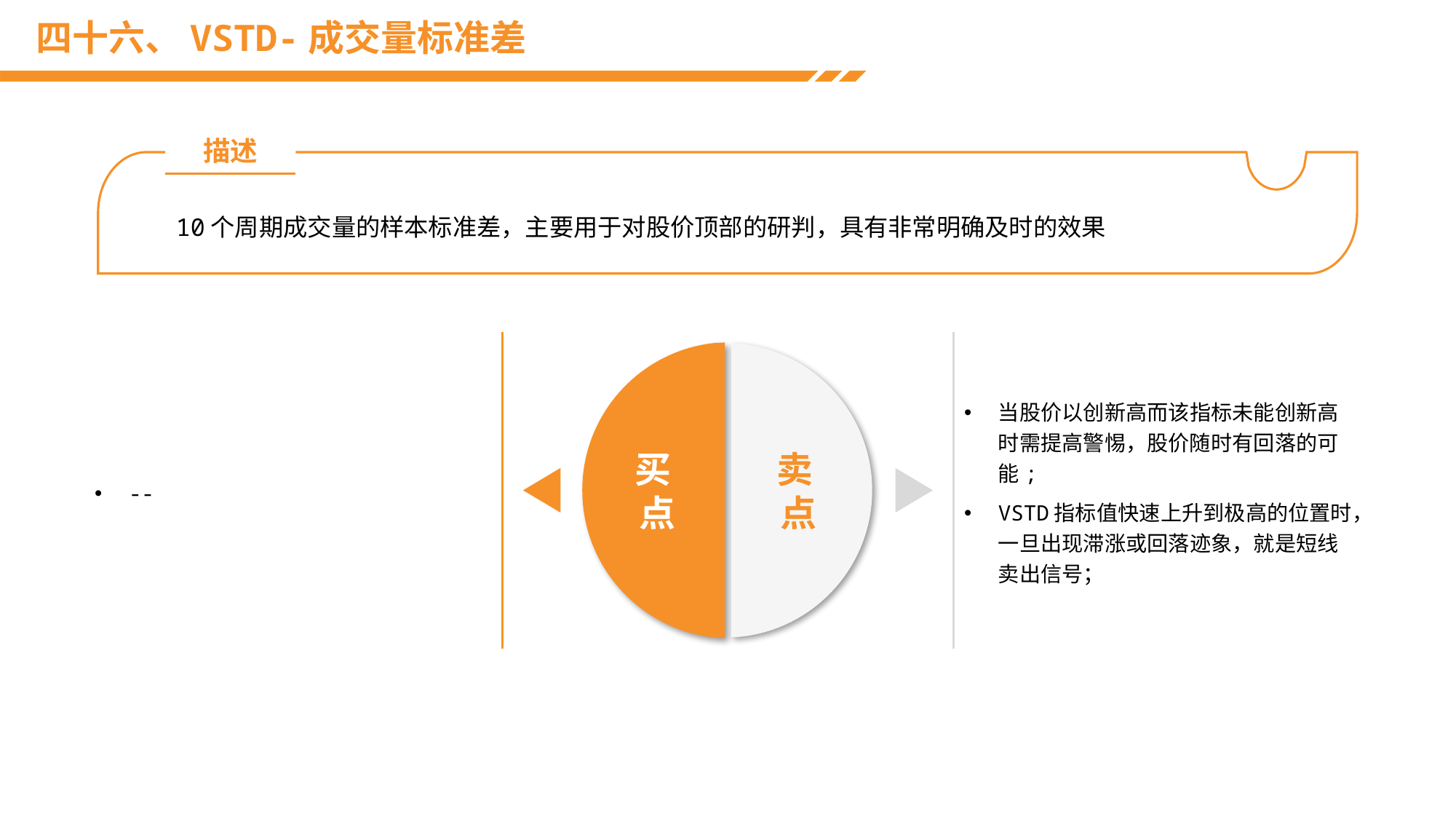

# 四十六、VSTD-成交量标准差
描述

10个周期成交量的样本标准差，主要用于对股价顶部的研判，具有非常明确及时的效果
--
当股价以创新高而该指标未能创新高时需提高警惕，股价随时有回落的可能;
VSTD指标值快速上升到极高的位置时，一旦出现滞涨或回落迹象，就是短线卖出信号；

买
点
卖
点